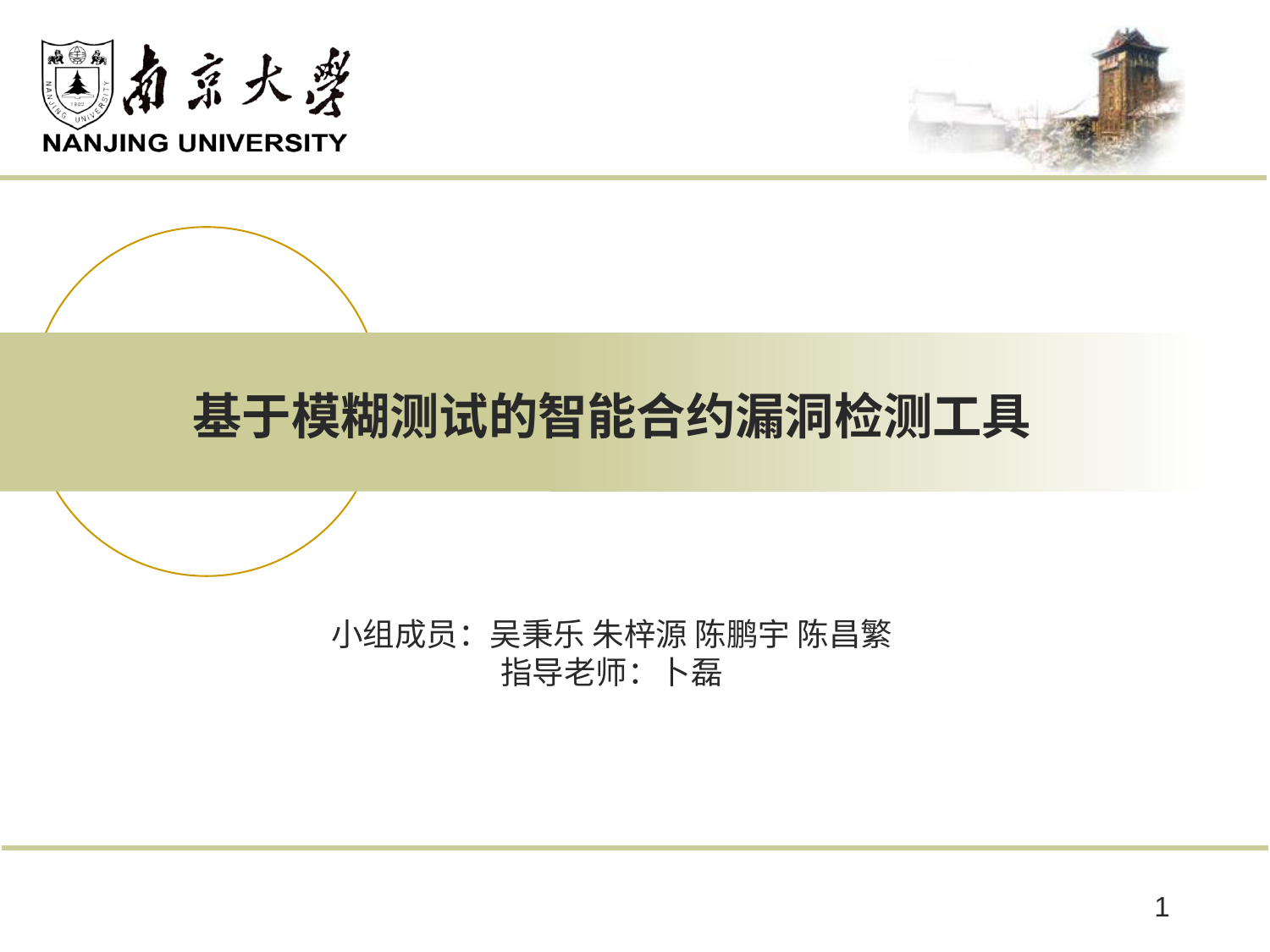

# 基于模糊测试的智能合约漏洞检测工具
小组成员：吴秉乐 朱梓源 陈鹏宇 陈昌繁
指导老师：卜磊
1